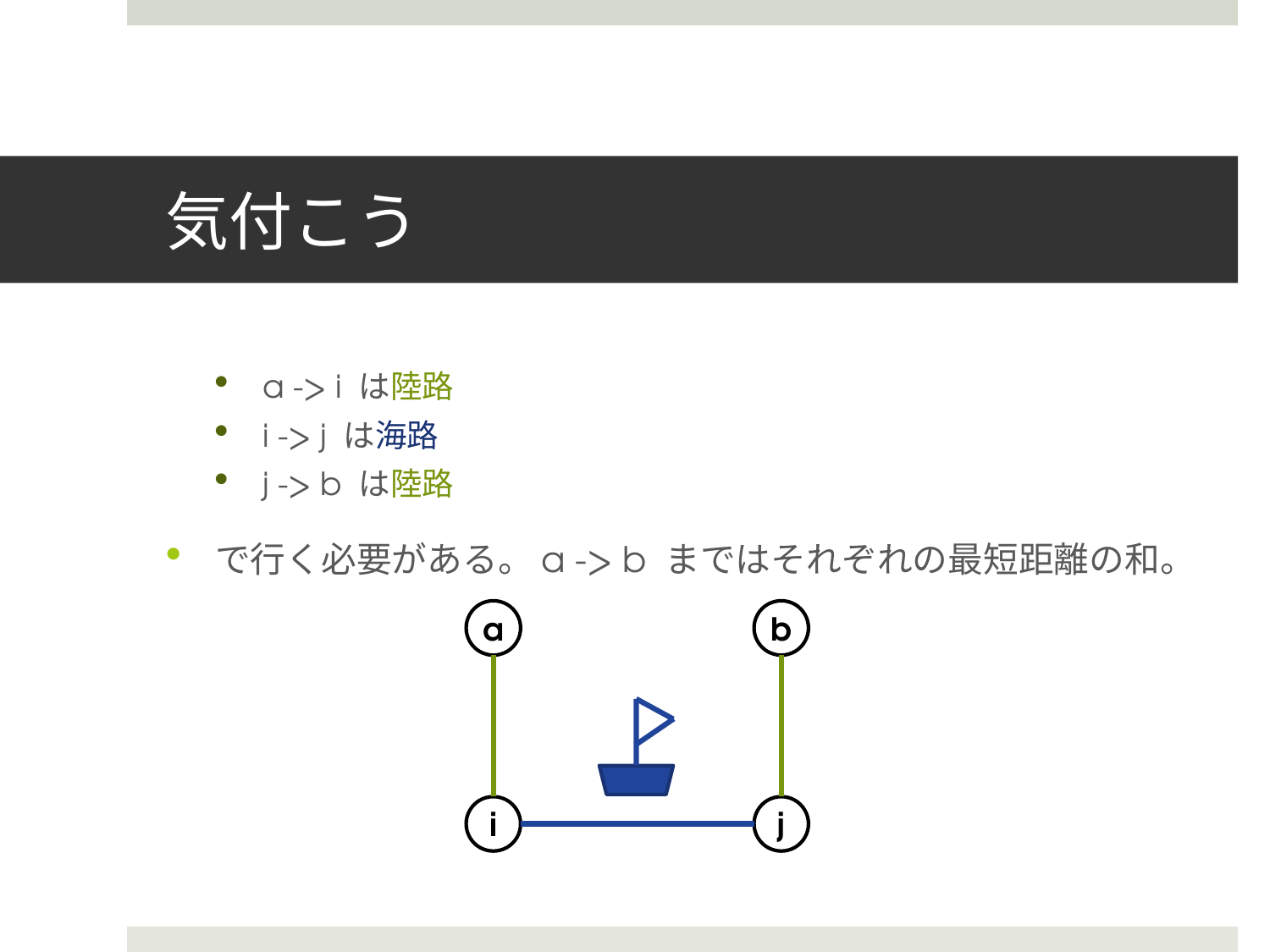

# 気付こう
a -> i は陸路
i -> j は海路
j -> b は陸路
で行く必要がある。a -> b まではそれぞれの最短距離の和。
a
b

i
j